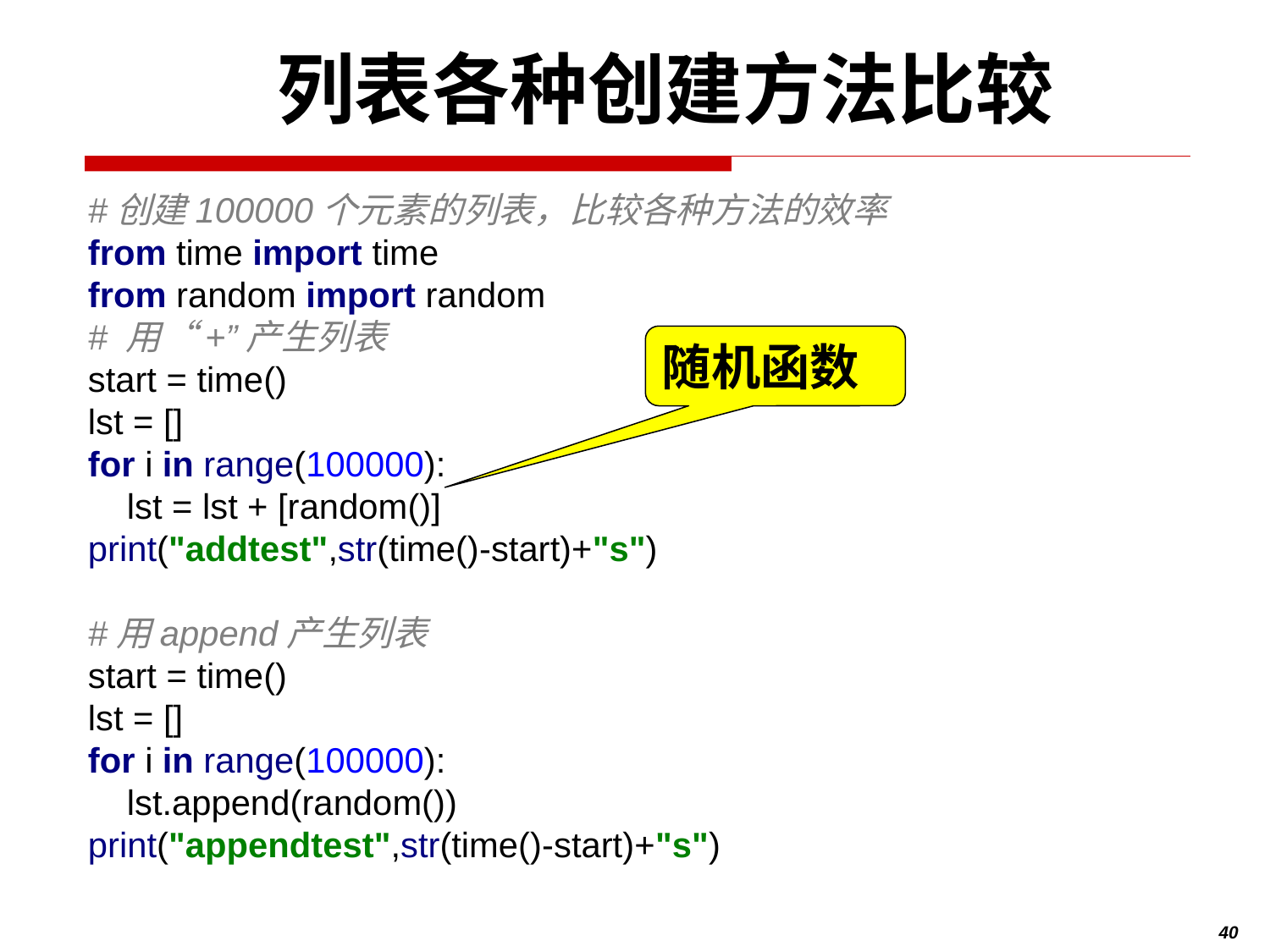

# 列表各种创建方法比较
#创建100000个元素的列表，比较各种方法的效率
from time import time
from random import random
# 用“+”产生列表
start = time()
lst = []
for i in range(100000):
    lst = lst + [random()]
print("addtest",str(time()-start)+"s")
#用append产生列表
start = time()
lst = []
for i in range(100000):
    lst.append(random())
print("appendtest",str(time()-start)+"s")
随机函数
40